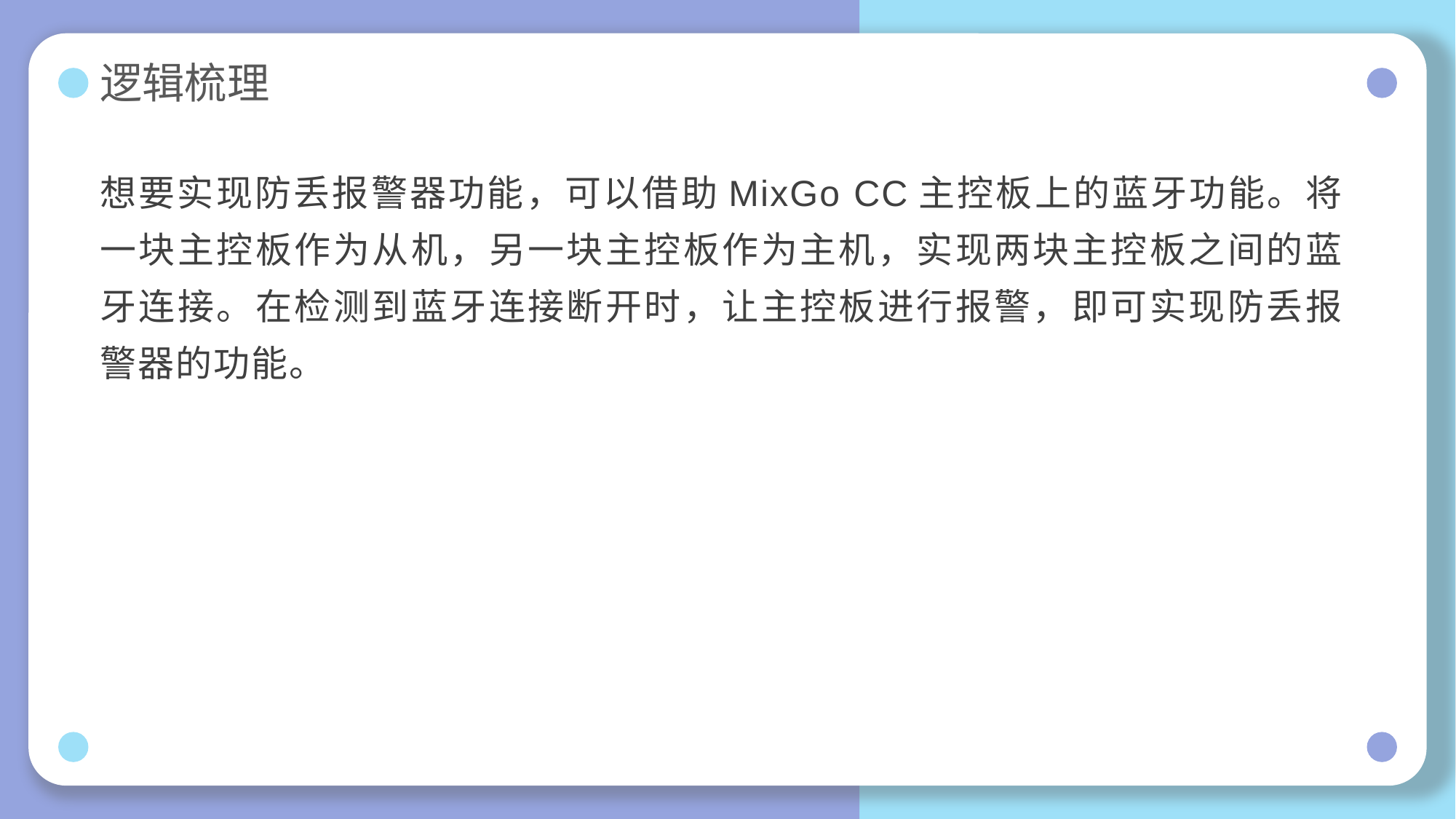

# 逻辑梳理
想要实现防丢报警器功能，可以借助MixGo CC主控板上的蓝牙功能。将一块主控板作为从机，另一块主控板作为主机，实现两块主控板之间的蓝牙连接。在检测到蓝牙连接断开时，让主控板进行报警，即可实现防丢报警器的功能。